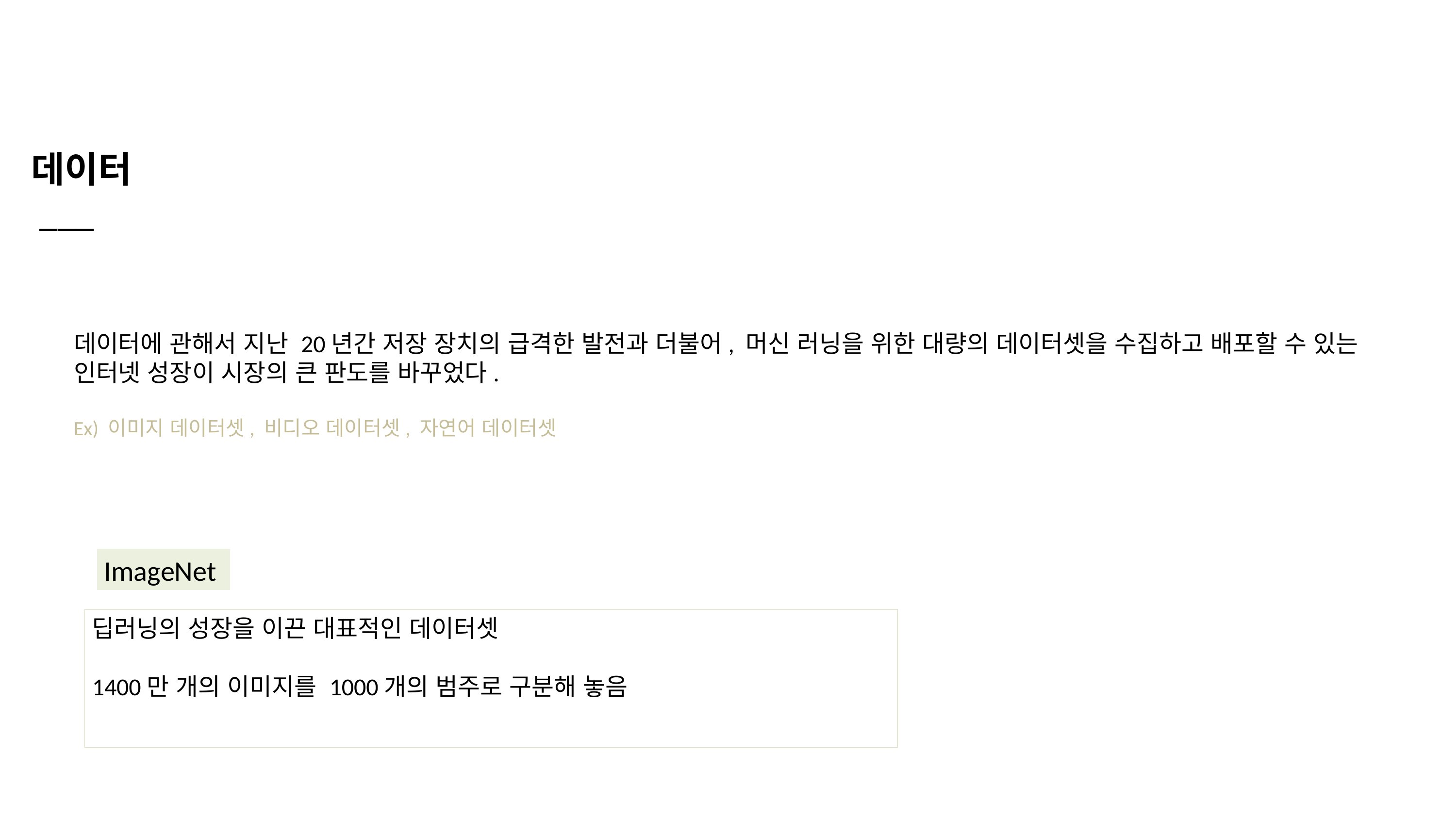

데이터
 ___
데이터에 관해서 지난 20년간 저장 장치의 급격한 발전과 더불어, 머신 러닝을 위한 대량의 데이터셋을 수집하고 배포할 수 있는 인터넷 성장이 시장의 큰 판도를 바꾸었다.

Ex) 이미지 데이터셋, 비디오 데이터셋, 자연어 데이터셋

ImageNet
딥러닝의 성장을 이끈 대표적인 데이터셋

1400만 개의 이미지를 1000개의 범주로 구분해 놓음